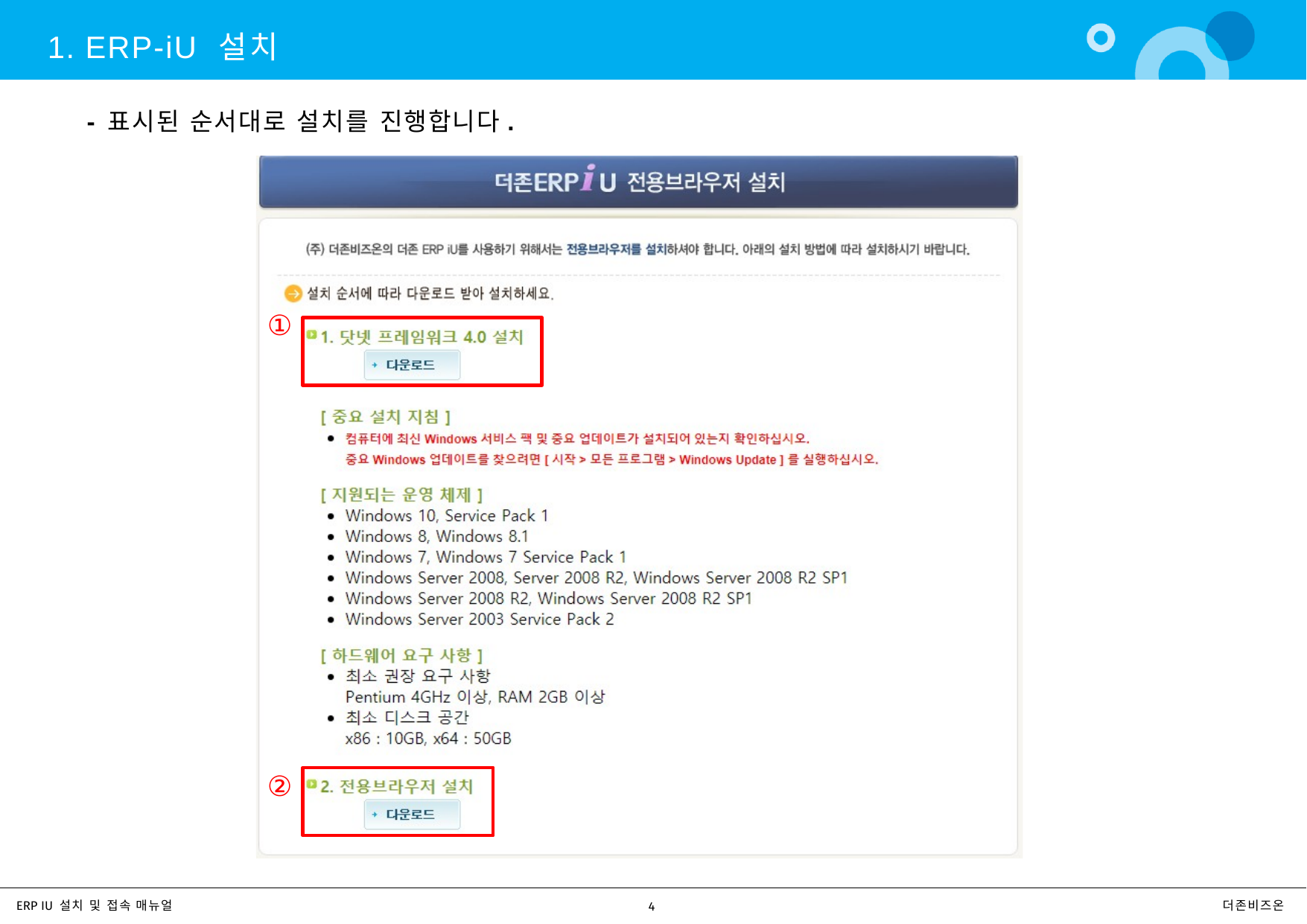

# 1. ERP-iU 설치
- 표시된 순서대로 설치를 진행합니다.

①

②

ERP IU 설치 및 접속 매뉴얼
더존비즈온
4